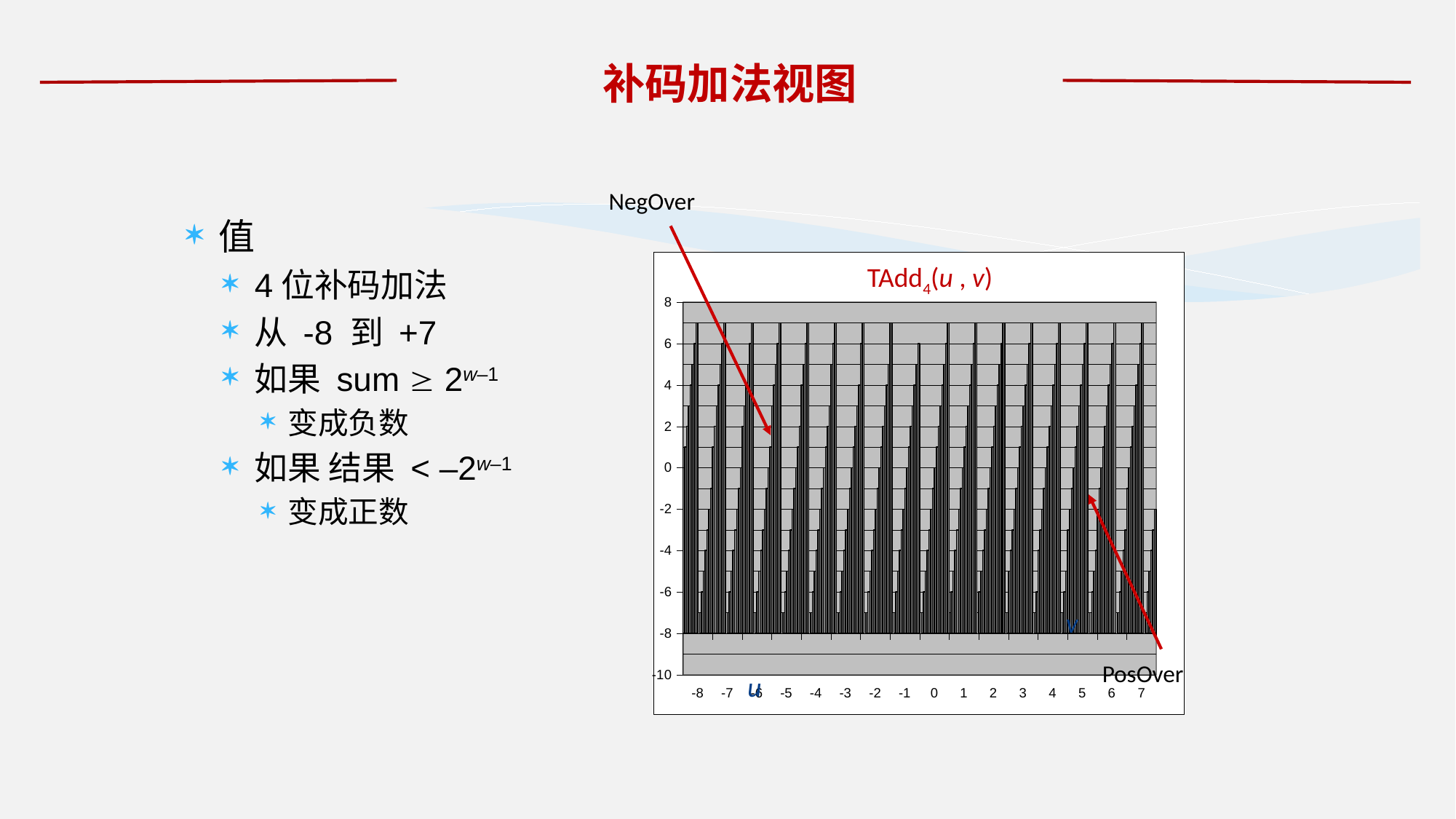

# 补码加法视图
NegOver
值
4位补码加法
从 -8 到 +7
如果 sum ≥ 2w–1
变成负数
如果 结果 < –2w–1
变成正数

### Chart

| Category | -8 | -7 | -6 | -5 | -4 | -3 | -2 | -1 | 0 | 1 | 2 | 3 | 4 | 5 | 6 | 7 |
|---|---|---|---|---|---|---|---|---|---|---|---|---|---|---|---|---|
| -8 | 0.0 | 1.0 | 2.0 | 3.0 | 4.0 | 5.0 | 6.0 | 7.0 | -8.0 | -7.0 | -6.0 | -5.0 | -4.0 | -3.0 | -2.0 | -1.0 |
| -7 | 1.0 | 2.0 | 3.0 | 4.0 | 5.0 | 6.0 | 7.0 | -8.0 | -7.0 | -6.0 | -5.0 | -4.0 | -3.0 | -2.0 | -1.0 | 0.0 |
| -6 | 2.0 | 3.0 | 4.0 | 5.0 | 6.0 | 7.0 | -8.0 | -7.0 | -6.0 | -5.0 | -4.0 | -3.0 | -2.0 | -1.0 | 0.0 | 1.0 |
| -5 | 3.0 | 4.0 | 5.0 | 6.0 | 7.0 | -8.0 | -7.0 | -6.0 | -5.0 | -4.0 | -3.0 | -2.0 | -1.0 | 0.0 | 1.0 | 2.0 |
| -4 | 4.0 | 5.0 | 6.0 | 7.0 | -8.0 | -7.0 | -6.0 | -5.0 | -4.0 | -3.0 | -2.0 | -1.0 | 0.0 | 1.0 | 2.0 | 3.0 |
| -3 | 5.0 | 6.0 | 7.0 | -8.0 | -7.0 | -6.0 | -5.0 | -4.0 | -3.0 | -2.0 | -1.0 | 0.0 | 1.0 | 2.0 | 3.0 | 4.0 |
| -2 | 6.0 | 7.0 | -8.0 | -7.0 | -6.0 | -5.0 | -4.0 | -3.0 | -2.0 | -1.0 | 0.0 | 1.0 | 2.0 | 3.0 | 4.0 | 5.0 |
| -1 | 7.0 | -8.0 | -7.0 | -6.0 | -5.0 | -4.0 | -3.0 | -2.0 | -1.0 | 0.0 | 1.0 | 2.0 | 3.0 | 4.0 | 5.0 | 6.0 |
| 0 | -8.0 | -7.0 | -6.0 | -5.0 | -4.0 | -3.0 | -2.0 | -1.0 | 0.0 | 1.0 | 2.0 | 3.0 | 4.0 | 5.0 | 6.0 | 7.0 |
| 1 | -7.0 | -6.0 | -5.0 | -4.0 | -3.0 | -2.0 | -1.0 | 0.0 | 1.0 | 2.0 | 3.0 | 4.0 | 5.0 | 6.0 | 7.0 | -8.0 |
| 2 | -6.0 | -5.0 | -4.0 | -3.0 | -2.0 | -1.0 | 0.0 | 1.0 | 2.0 | 3.0 | 4.0 | 5.0 | 6.0 | 7.0 | -8.0 | -7.0 |
| 3 | -5.0 | -4.0 | -3.0 | -2.0 | -1.0 | 0.0 | 1.0 | 2.0 | 3.0 | 4.0 | 5.0 | 6.0 | 7.0 | -8.0 | -7.0 | -6.0 |
| 4 | -4.0 | -3.0 | -2.0 | -1.0 | 0.0 | 1.0 | 2.0 | 3.0 | 4.0 | 5.0 | 6.0 | 7.0 | -8.0 | -7.0 | -6.0 | -5.0 |
| 5 | -3.0 | -2.0 | -1.0 | 0.0 | 1.0 | 2.0 | 3.0 | 4.0 | 5.0 | 6.0 | 7.0 | -8.0 | -7.0 | -6.0 | -5.0 | -4.0 |
| 6 | -2.0 | -1.0 | 0.0 | 1.0 | 2.0 | 3.0 | 4.0 | 5.0 | 6.0 | 7.0 | -8.0 | -7.0 | -6.0 | -5.0 | -4.0 | -3.0 |
| 7 | -1.0 | 0.0 | 1.0 | 2.0 | 3.0 | 4.0 | 5.0 | 6.0 | 7.0 | -8.0 | -7.0 | -6.0 | -5.0 | -4.0 | -3.0 | -2.0 |
TAdd4(u , v)

v
PosOver
u